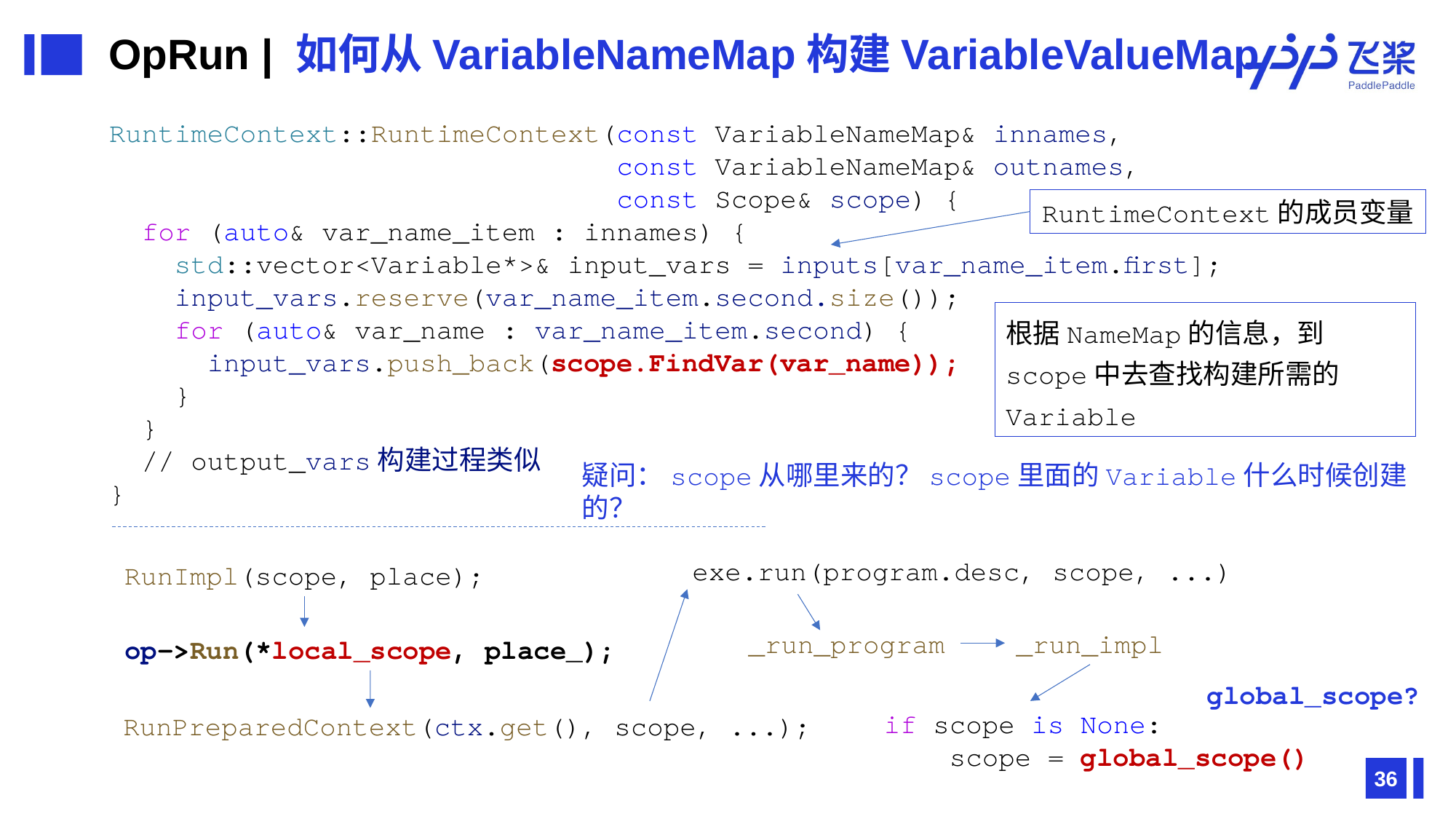

OpRun | 如何从VariableNameMap构建VariableValueMap

RuntimeContext::RuntimeContext(const VariableNameMap& innames,
                               const VariableNameMap& outnames,
                               const Scope& scope) {
  for (auto& var_name_item : innames) {
    std::vector<Variable*>& input_vars = inputs[var_name_item.first];
    input_vars.reserve(var_name_item.second.size());
    for (auto& var_name : var_name_item.second) {
      input_vars.push_back(scope.FindVar(var_name));
    }
  }
  // output_vars构建过程类似
}
RuntimeContext的成员变量
根据NameMap的信息，到scope中去查找构建所需的Variable
疑问：scope从哪里来的？scope里面的Variable什么时候创建的？
exe.run(program.desc, scope, ...)
RunImpl(scope, place);
_run_program
_run_impl
op->Run(*local_scope, place_);
global_scope?
if scope is None:
    scope = global_scope()
RunPreparedContext(ctx.get(), scope, ...);
36